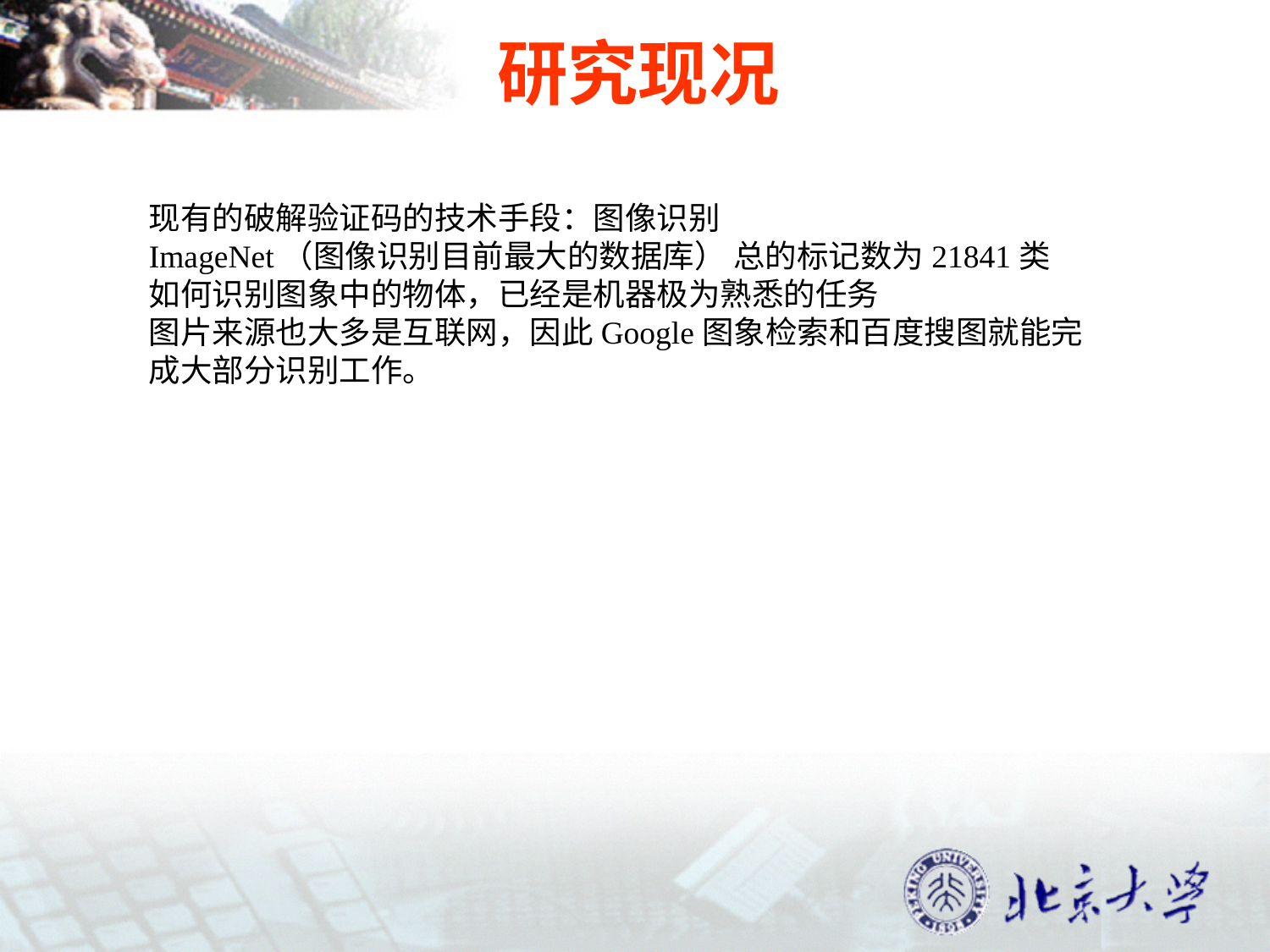

# 研究现况
现有的破解验证码的技术手段：图像识别
ImageNet（图像识别目前最大的数据库） 总的标记数为21841类
如何识别图象中的物体，已经是机器极为熟悉的任务
图片来源也大多是互联网，因此Google图象检索和百度搜图就能完成大部分识别工作。